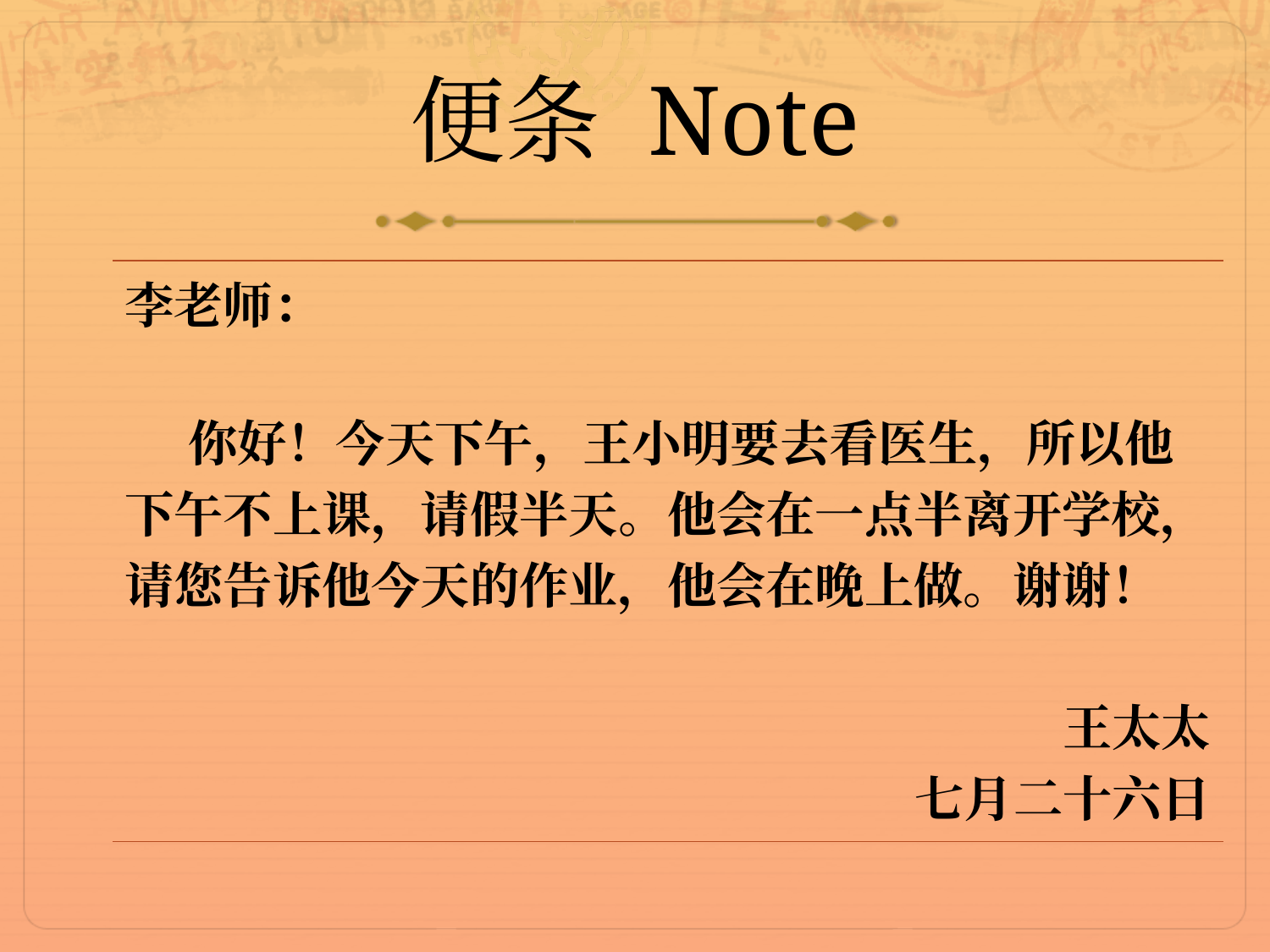

# 便条 Note
| 李老师： 你好！今天下午，王小明要去看医生，所以他下午不上课，请假半天。他会在一点半离开学校，请您告诉他今天的作业，他会在晚上做。谢谢！ 王太太 七月二十六日 |
| --- |